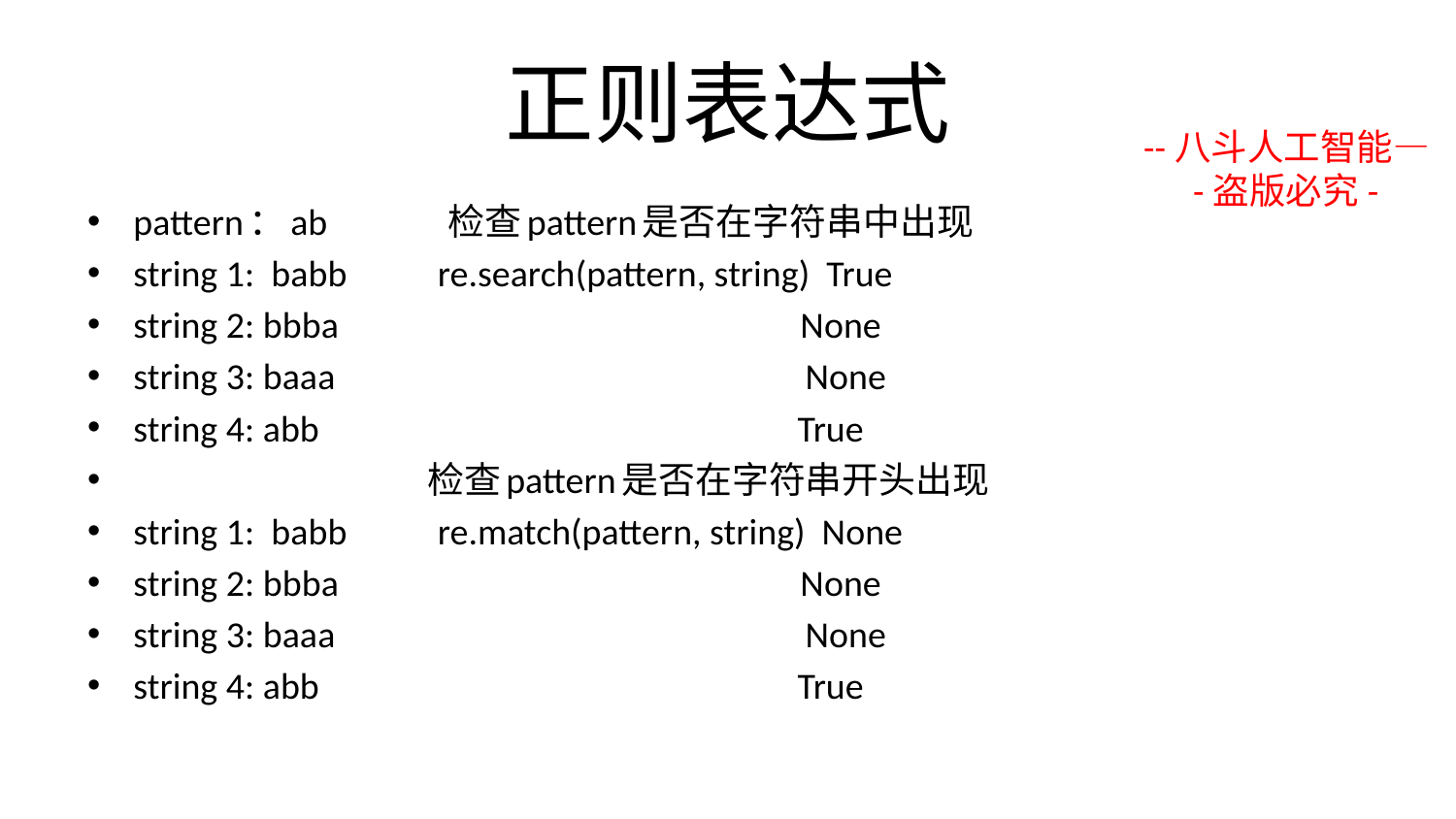

# 正则表达式
--八斗人工智能—
      -盗版必究-
pattern：ab              检查pattern是否在字符串中出现
string 1:  babb           re.search(pattern, string)  True
string 2: bbba                                                        None
string 3: baaa                                                         None
string 4: abb                                                          True
                                   检查pattern是否在字符串开头出现
string 1:  babb           re.match(pattern, string)  None
string 2: bbba                                                        None
string 3: baaa                                                         None
string 4: abb                                                          True